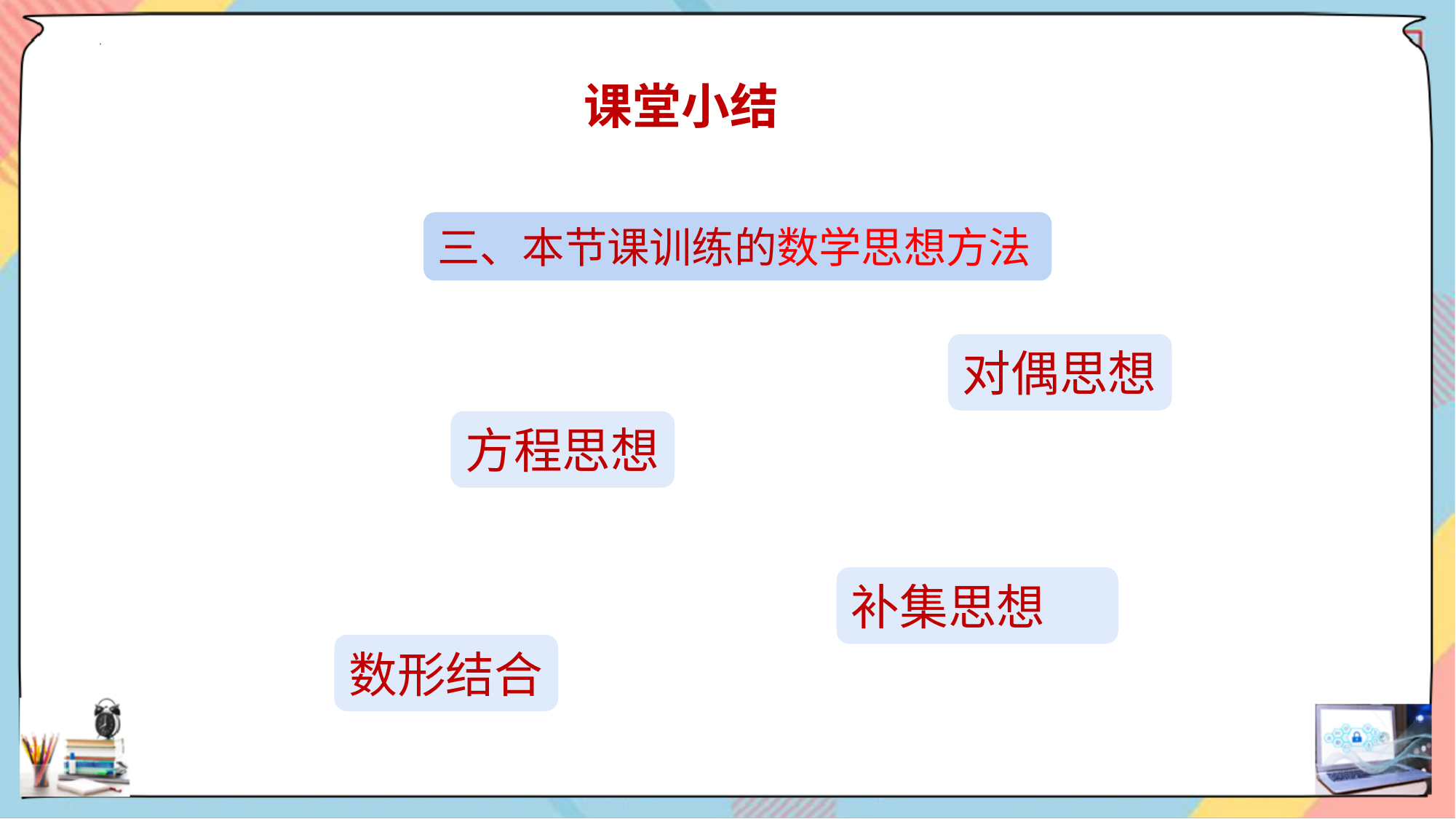

课堂小结
三、本节课训练的数学思想方法
对偶思想
方程思想
补集思想
数形结合